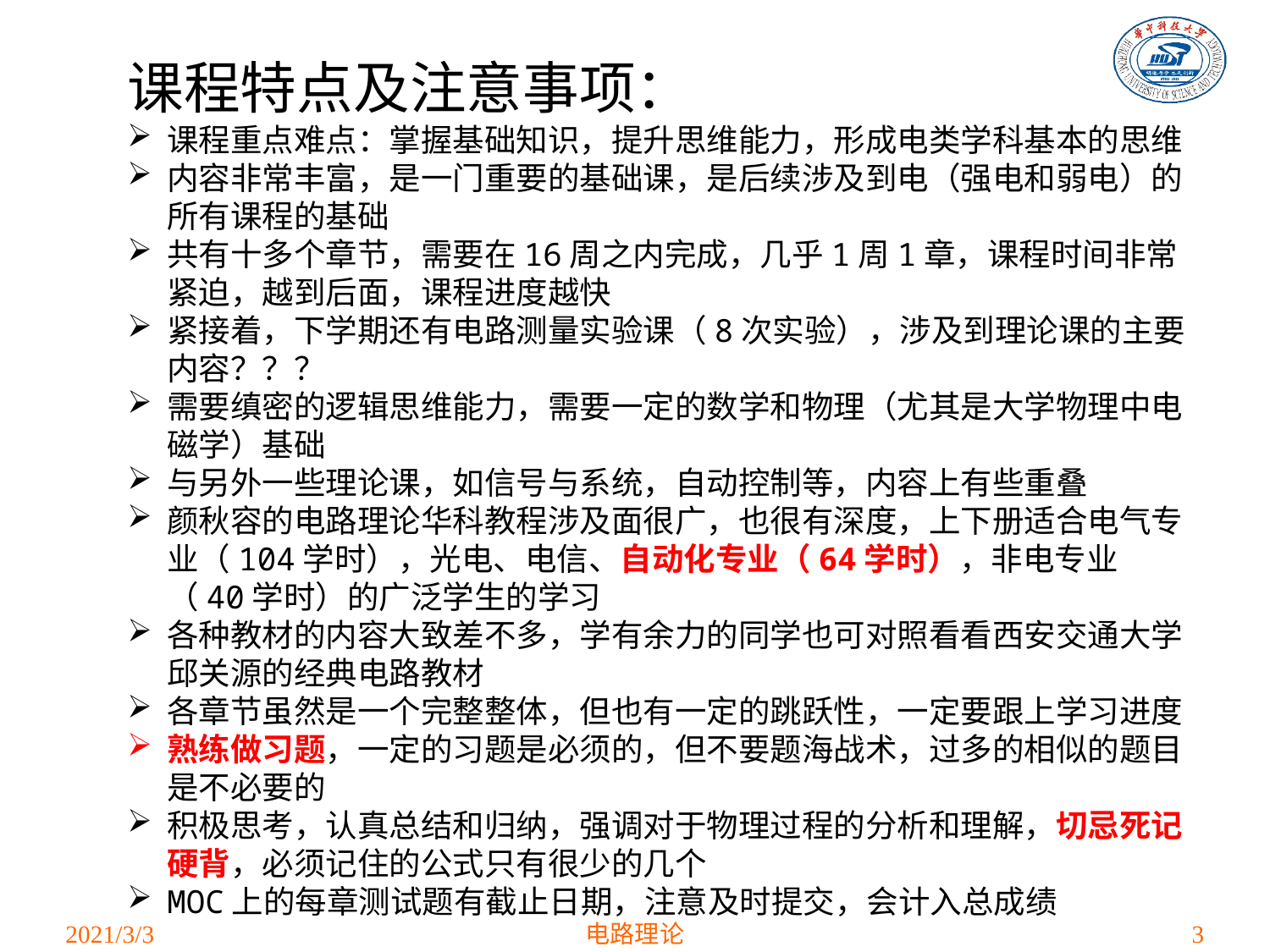

课程特点及注意事项：
课程重点难点：掌握基础知识，提升思维能力，形成电类学科基本的思维
内容非常丰富，是一门重要的基础课，是后续涉及到电（强电和弱电）的所有课程的基础
共有十多个章节，需要在16周之内完成，几乎1周1章，课程时间非常紧迫，越到后面，课程进度越快
紧接着，下学期还有电路测量实验课（8次实验），涉及到理论课的主要内容？？？
需要缜密的逻辑思维能力，需要一定的数学和物理（尤其是大学物理中电磁学）基础
与另外一些理论课，如信号与系统，自动控制等，内容上有些重叠
颜秋容的电路理论华科教程涉及面很广，也很有深度，上下册适合电气专业（104学时），光电、电信、自动化专业（64学时），非电专业（40学时）的广泛学生的学习
各种教材的内容大致差不多，学有余力的同学也可对照看看西安交通大学邱关源的经典电路教材
各章节虽然是一个完整整体，但也有一定的跳跃性，一定要跟上学习进度
熟练做习题，一定的习题是必须的，但不要题海战术，过多的相似的题目是不必要的
积极思考，认真总结和归纳，强调对于物理过程的分析和理解，切忌死记硬背，必须记住的公式只有很少的几个
MOC上的每章测试题有截止日期，注意及时提交，会计入总成绩
2021/3/3
电路理论
3